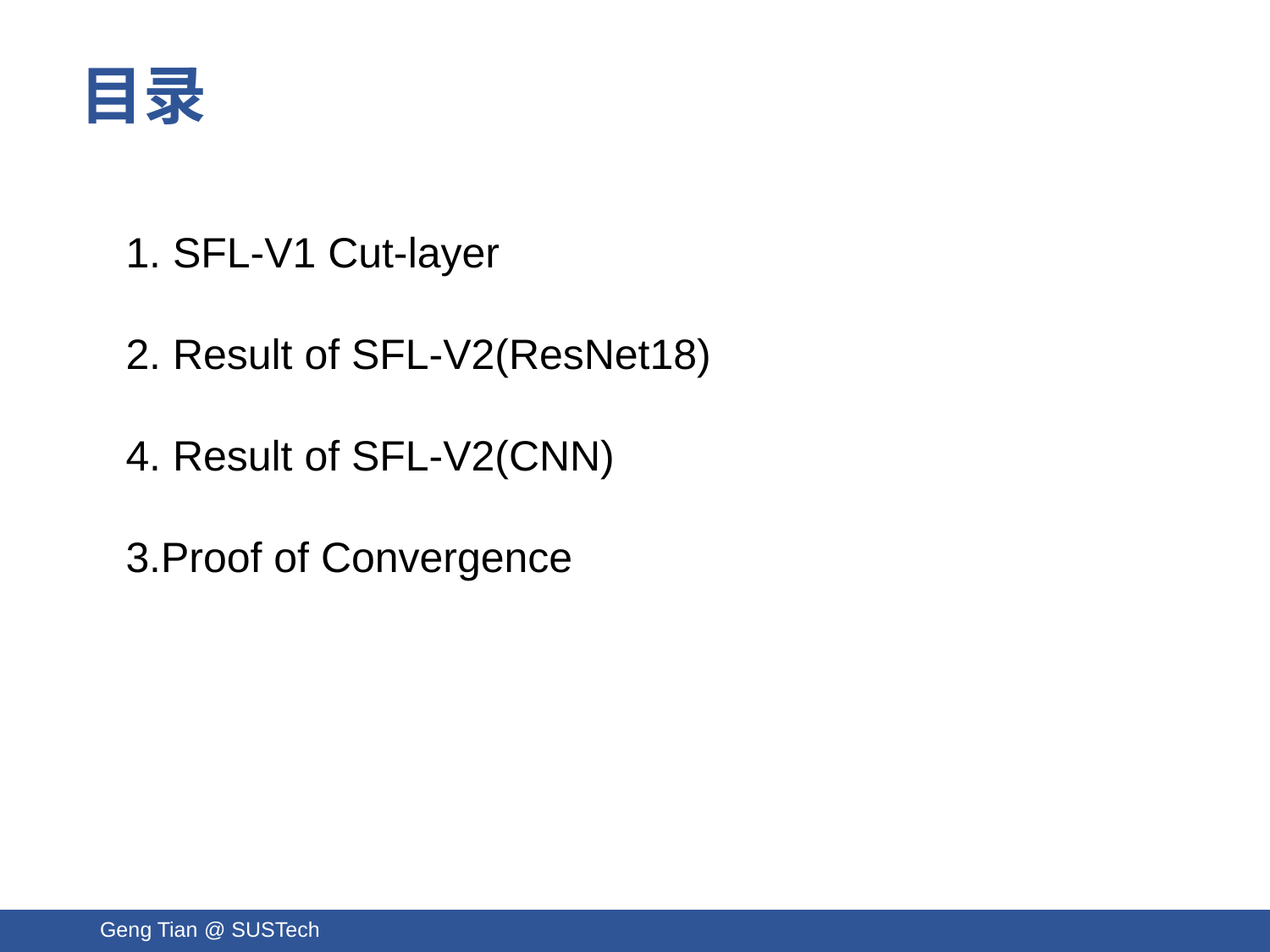

# 目录
1. SFL-V1 Cut-layer

2. Result of SFL-V2(ResNet18)

4. Result of SFL-V2(CNN)

3.Proof of Convergence

Geng Tian @ SUSTech
2